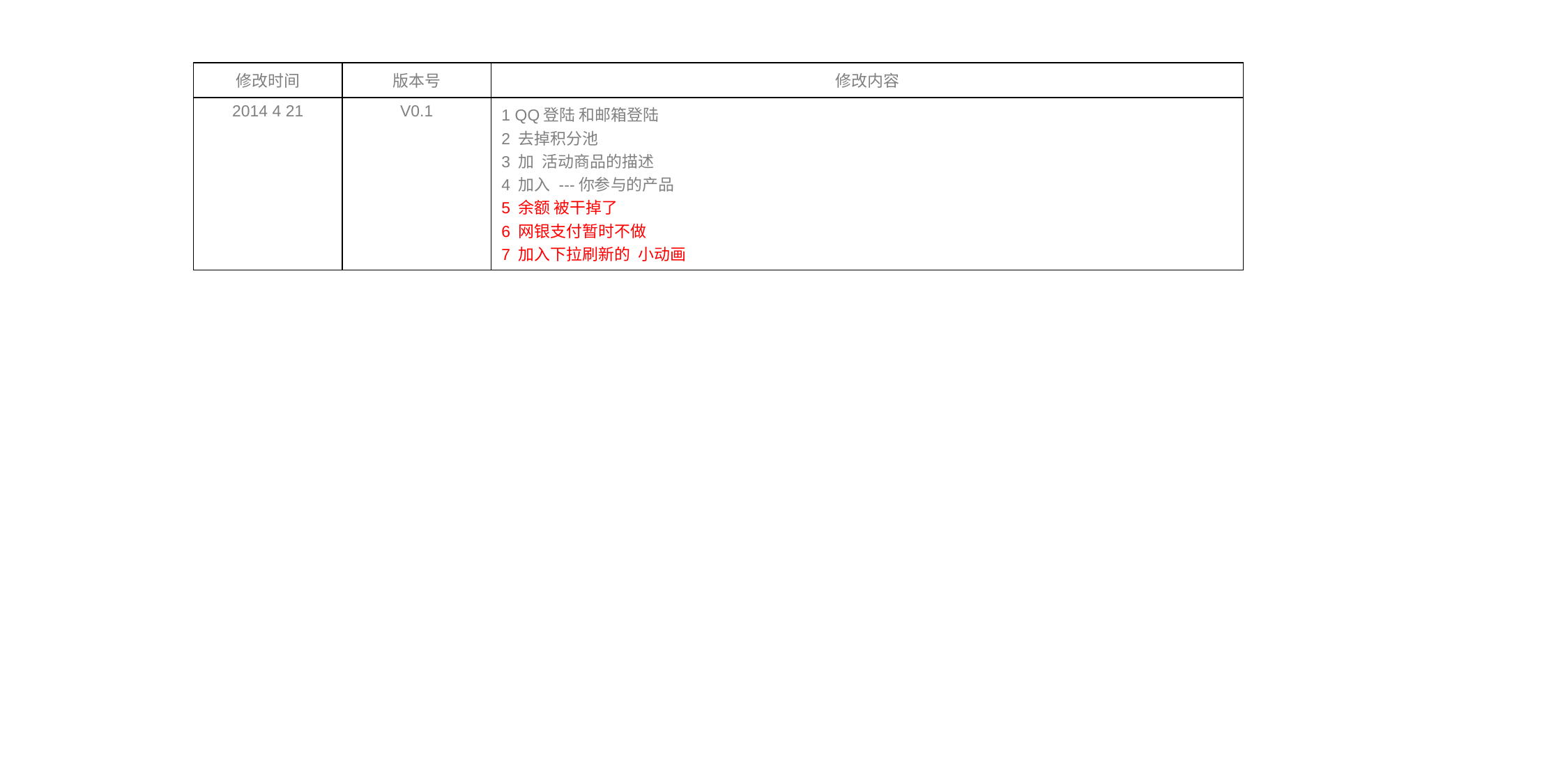

| 修改时间 | 版本号 | 修改内容 |
| --- | --- | --- |
| 2014 4 21 | V0.1 | 1 QQ登陆 和邮箱登陆 2 去掉积分池 3 加 活动商品的描述 4 加入 ---你参与的产品 5 余额 被干掉了 6 网银支付暂时不做 7 加入下拉刷新的 小动画 |